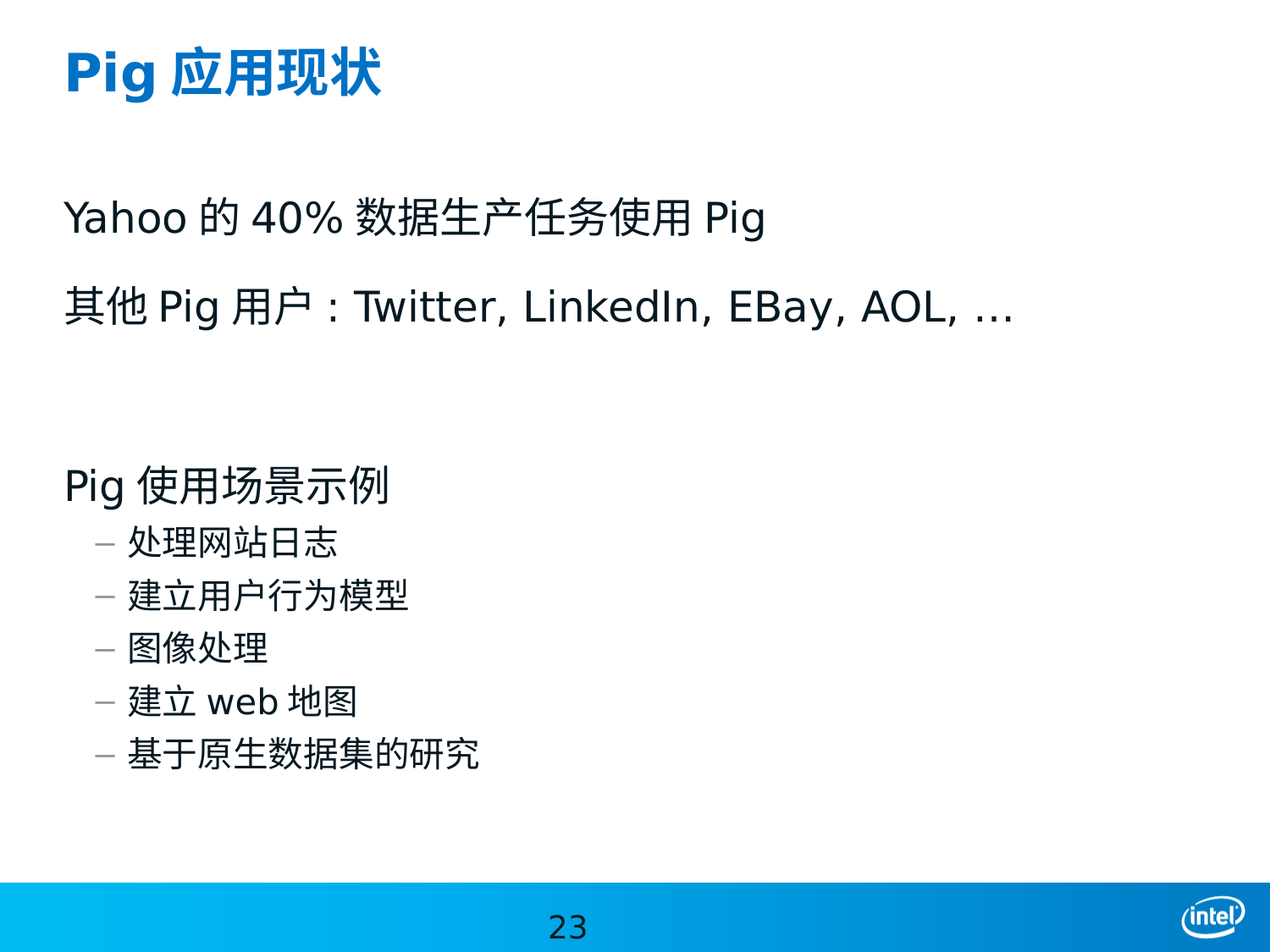

# Pig应用现状
Yahoo的40%数据生产任务使用Pig
其他Pig用户: Twitter, LinkedIn, EBay, AOL, …

Pig使用场景示例
处理网站日志
建立用户行为模型
图像处理
建立web地图
基于原生数据集的研究

23